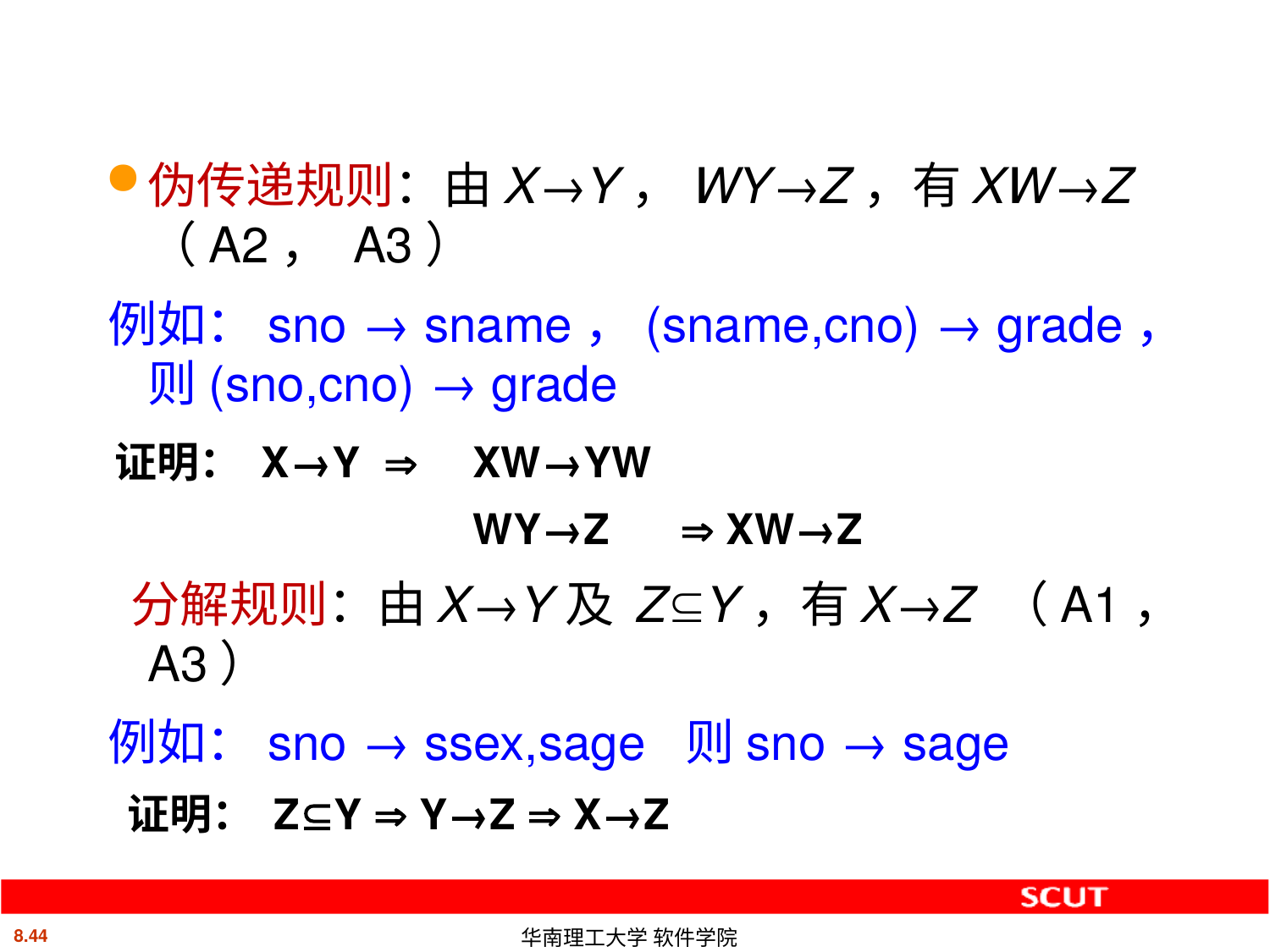

#
伪传递规则：由X→Y，WY→Z，有XW→Z（A2， A3）
例如：sno → sname，(sname,cno) → grade，则(sno,cno) → grade
	 证明： X→Y  ⇒ 	XW→YW
 				WY→Z      ⇒ XW→Z
 分解规则：由X→Y及 Z⊆Y，有X→Z （A1， A3）
例如：sno → ssex,sage  则sno → sage
 证明： Z⊆Y ⇒ Y→Z ⇒ X→Z